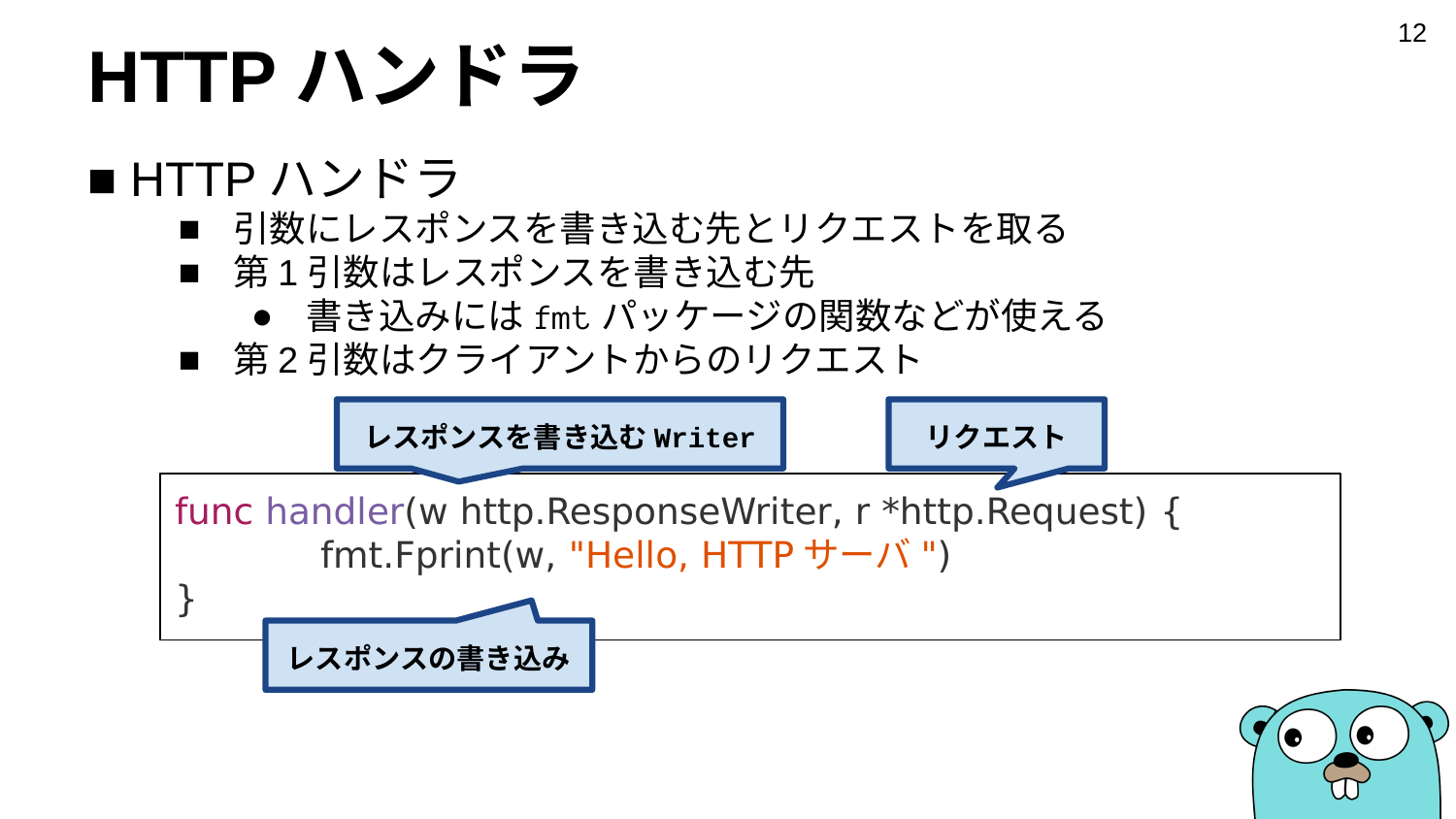

12
# HTTPハンドラ
■ HTTPハンドラ
引数にレスポンスを書き込む先とリクエストを取る
第1引数はレスポンスを書き込む先
書き込みにはfmtパッケージの関数などが使える
第2引数はクライアントからのリクエスト
レスポンスを書き込むWriter
リクエスト
func handler(w http.ResponseWriter, r *http.Request) {
	fmt.Fprint(w, "Hello, HTTPサーバ")
}
レスポンスの書き込み